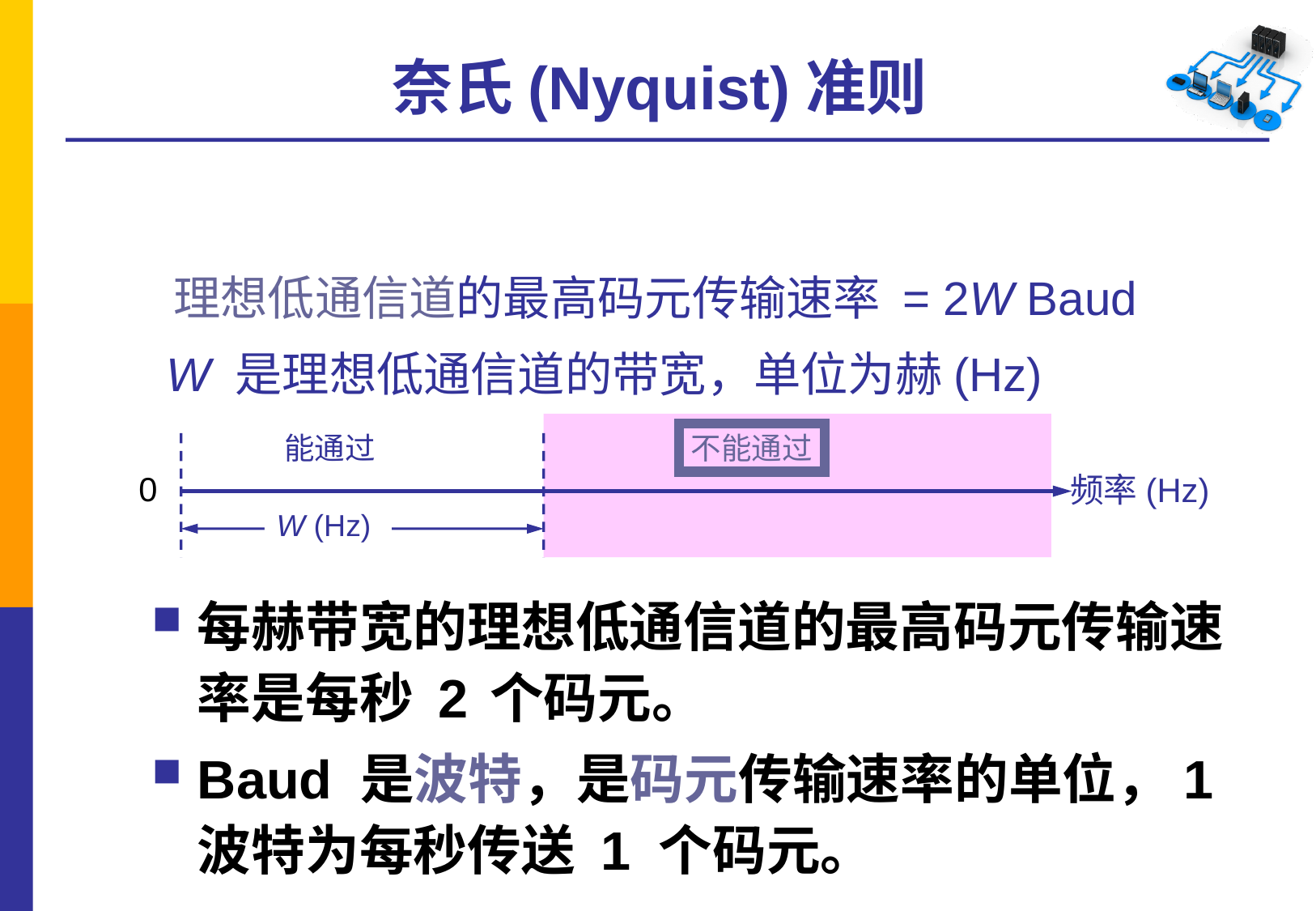

# 奈氏(Nyquist)准则
理想低通信道的最高码元传输速率 = 2W Baud
W 是理想低通信道的带宽，单位为赫(Hz)

能通过
不能通过

0
频率(Hz)

W (Hz)

每赫带宽的理想低通信道的最高码元传输速率是每秒  2  个码元。
Baud 是波特，是码元传输速率的单位，1 波特为每秒传送 1 个码元。